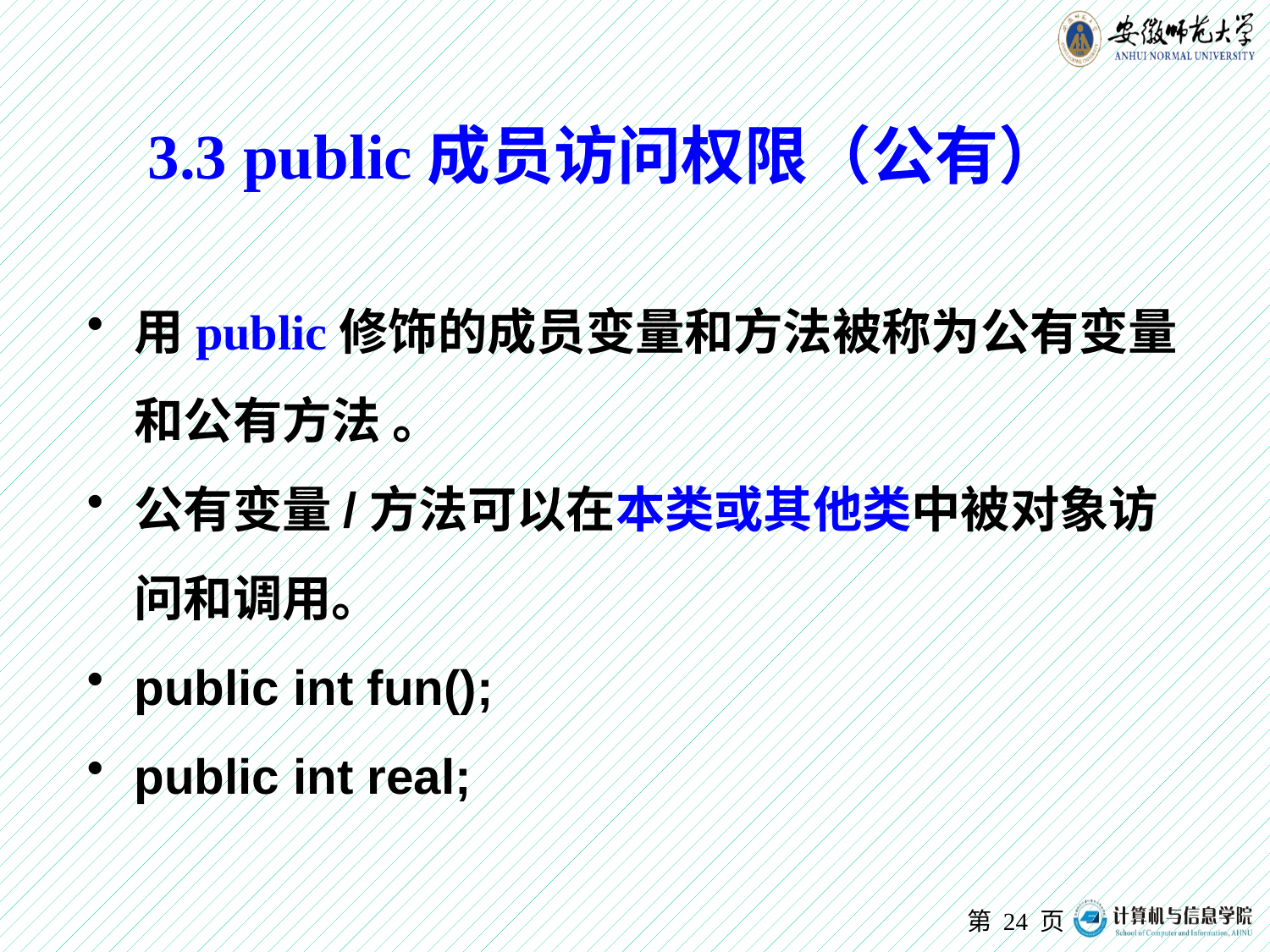

# 3.3 public成员访问权限（公有）
用public修饰的成员变量和方法被称为公有变量和公有方法 。
公有变量/方法可以在本类或其他类中被对象访问和调用。
public int fun();
public int real;
第 24 页